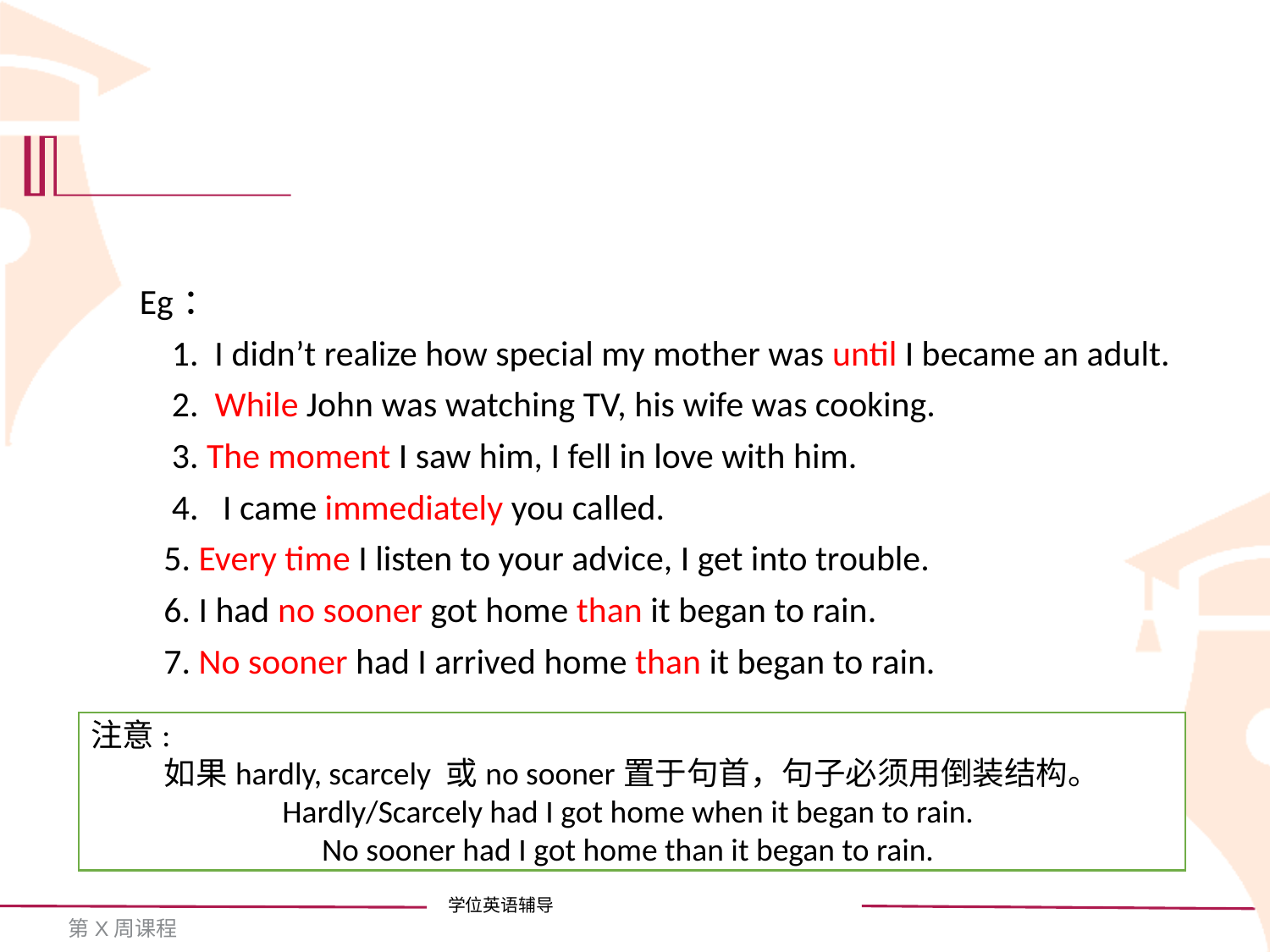

Eg：
    1.  I didn’t realize how special my mother was until I became an adult.
    2.  While John was watching TV, his wife was cooking.
    3. The moment I saw him, I fell in love with him.
    4.   I came immediately you called.
   5. Every time I listen to your advice, I get into trouble.
   6. I had no sooner got home than it began to rain.
   7. No sooner had I arrived home than it began to rain.

注意:
如果hardly, scarcely 或no sooner置于句首，句子必须用倒装结构。
Hardly/Scarcely had I got home when it began to rain.
No sooner had I got home than it began to rain.